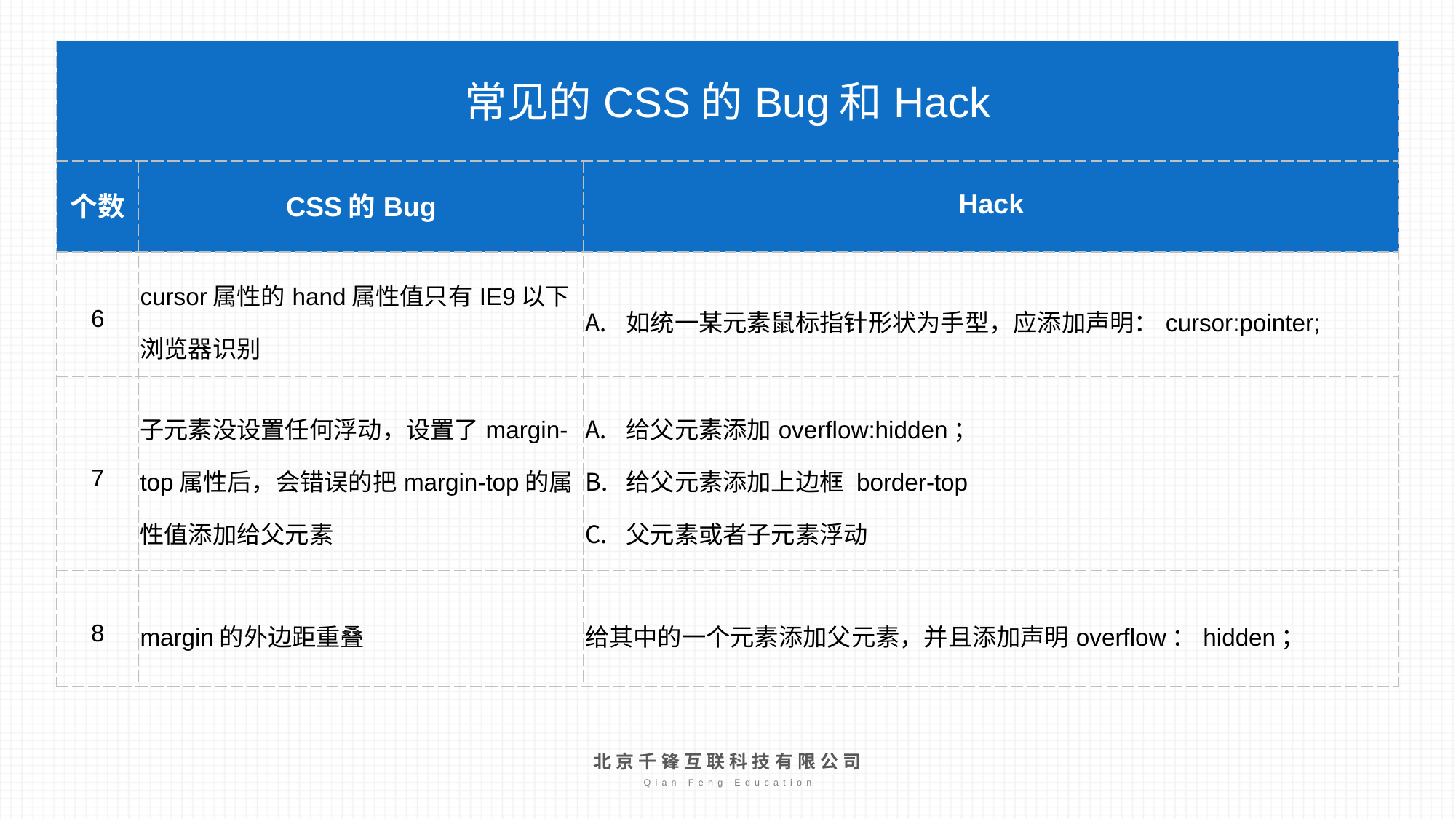

| 常见的CSS的Bug和Hack |  |  |
| --- | --- | --- |
| 个数 | CSS的Bug | Hack |
| 6 | cursor属性的hand属性值只有IE9以下浏览器识别 | 如统一某元素鼠标指针形状为手型，应添加声明：cursor:pointer; |
| 7 | 子元素没设置任何浮动，设置了margin-top属性后，会错误的把margin-top的属性值添加给父元素 | 给父元素添加overflow:hidden； 给父元素添加上边框 border-top 父元素或者子元素浮动 |
| 8 | margin的外边距重叠 | 给其中的一个元素添加父元素，并且添加声明overflow：hidden； |
北京千锋互联科技有限公司
Qian Feng Education